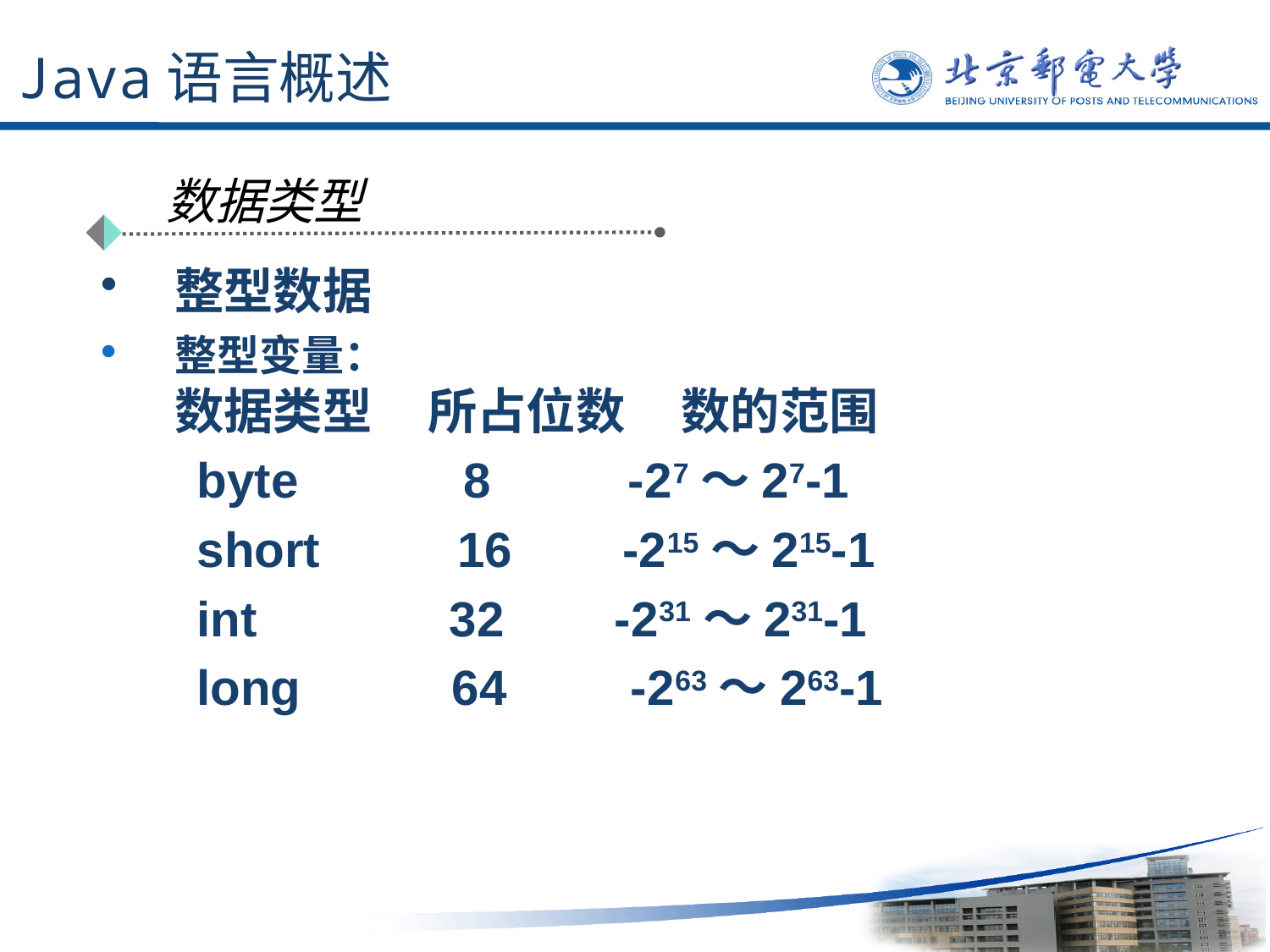

# Java语言概述

数据类型

整型数据
整型变量：
数据类型     所占位数     数的范围
       byte            8          -27～27-1
       short          16        -215～215-1
       int              32        -231～231-1
       long           64         -263～263-1